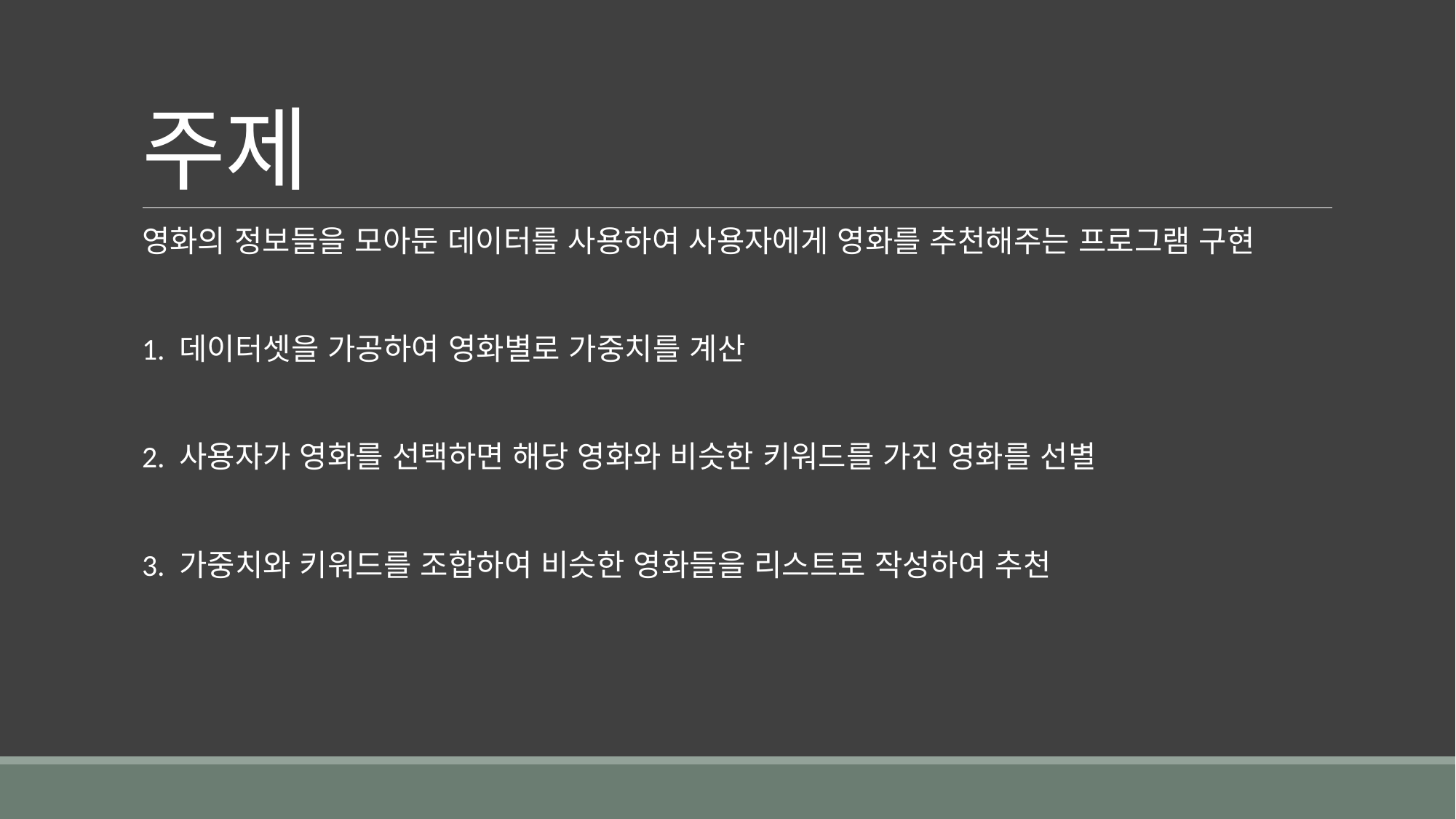

# 주제
영화의 정보들을 모아둔 데이터를 사용하여 사용자에게 영화를 추천해주는 프로그램 구현

1. 데이터셋을 가공하여 영화별로 가중치를 계산

2. 사용자가 영화를 선택하면 해당 영화와 비슷한 키워드를 가진 영화를 선별

3. 가중치와 키워드를 조합하여 비슷한 영화들을 리스트로 작성하여 추천